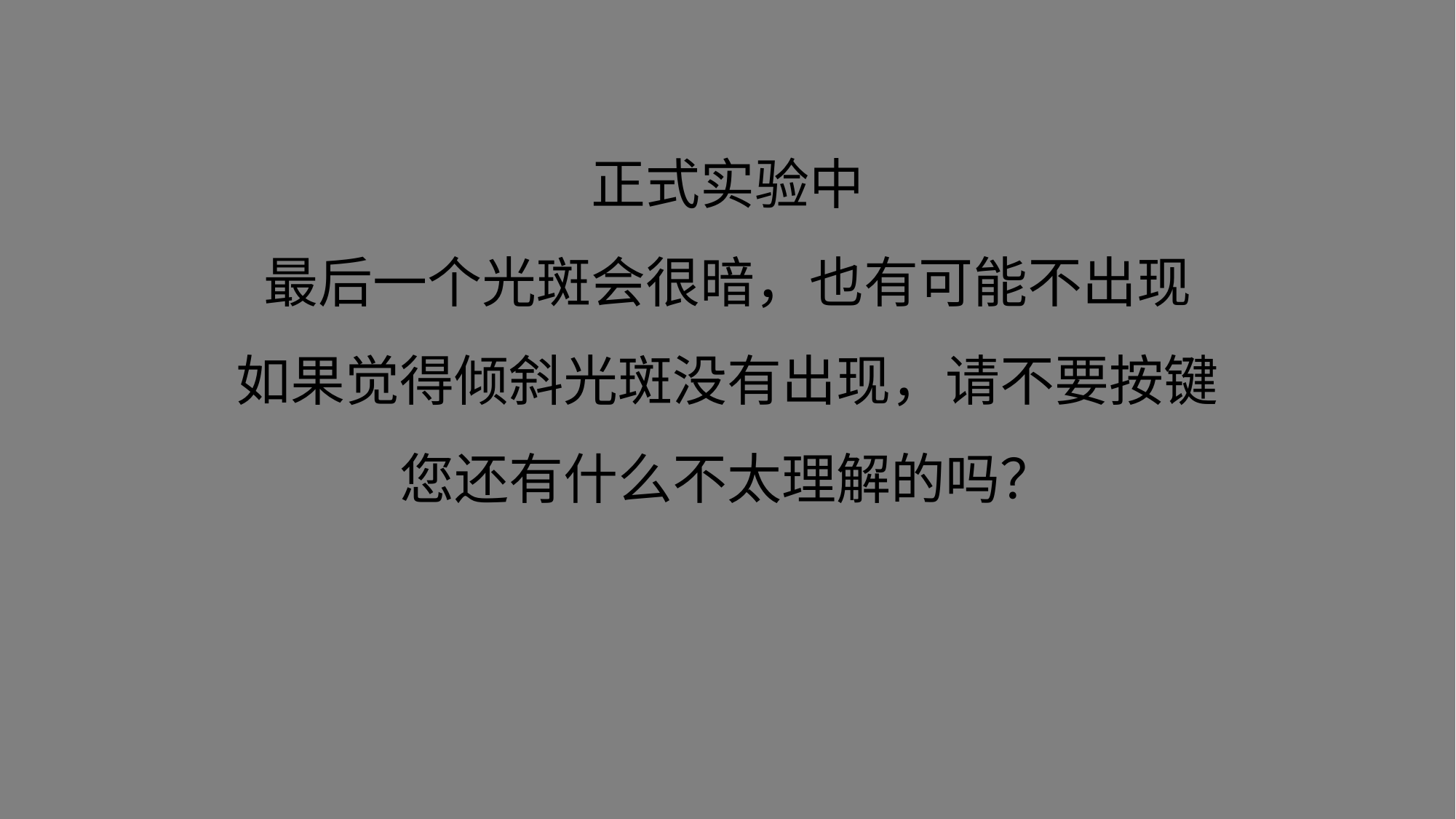

正式实验中
最后一个光斑会很暗，也有可能不出现
如果觉得倾斜光斑没有出现，请不要按键
您还有什么不太理解的吗？